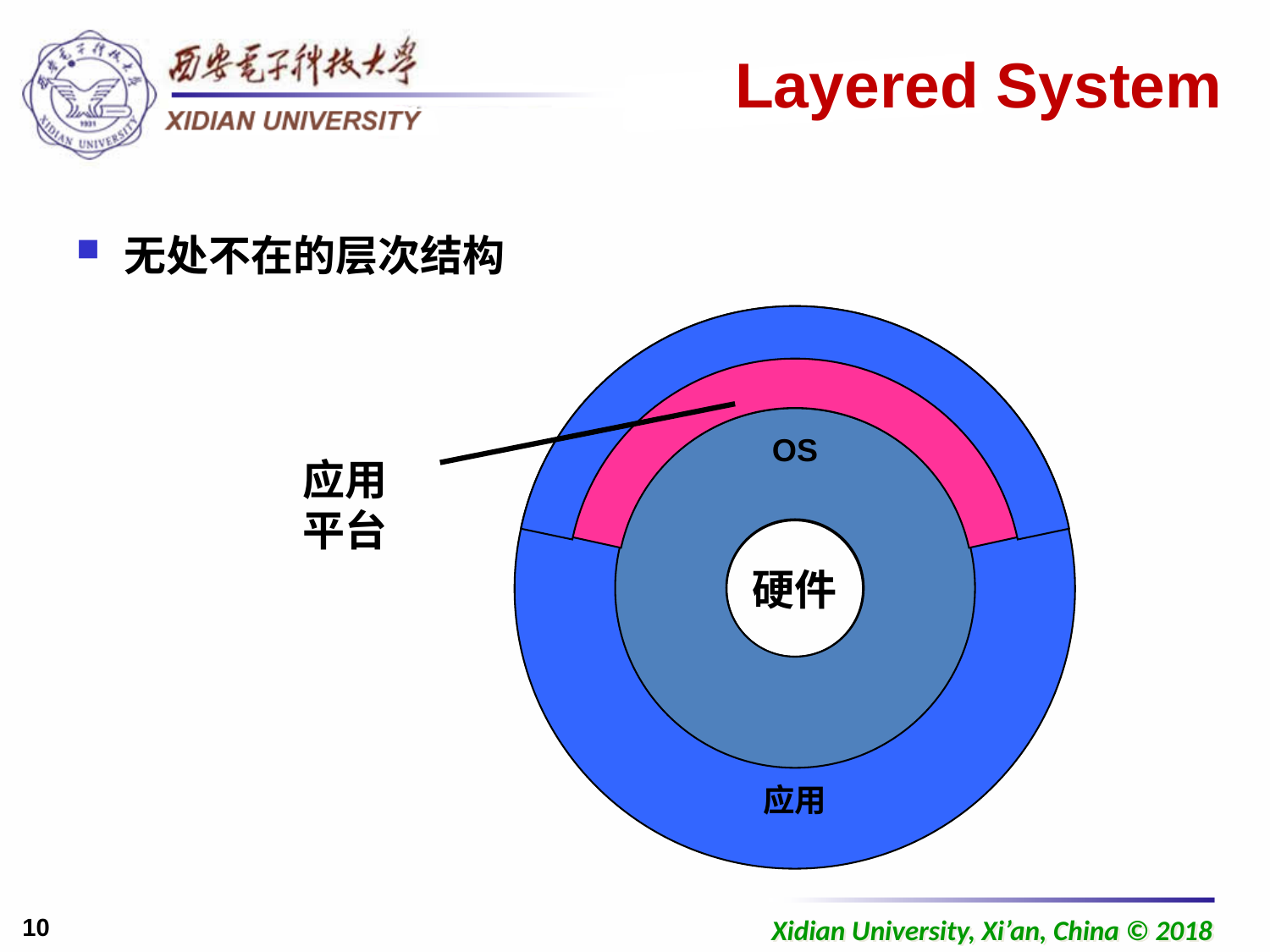

# Layered System
无处不在的层次结构

硬件
应用

OS
应用
平台
应用